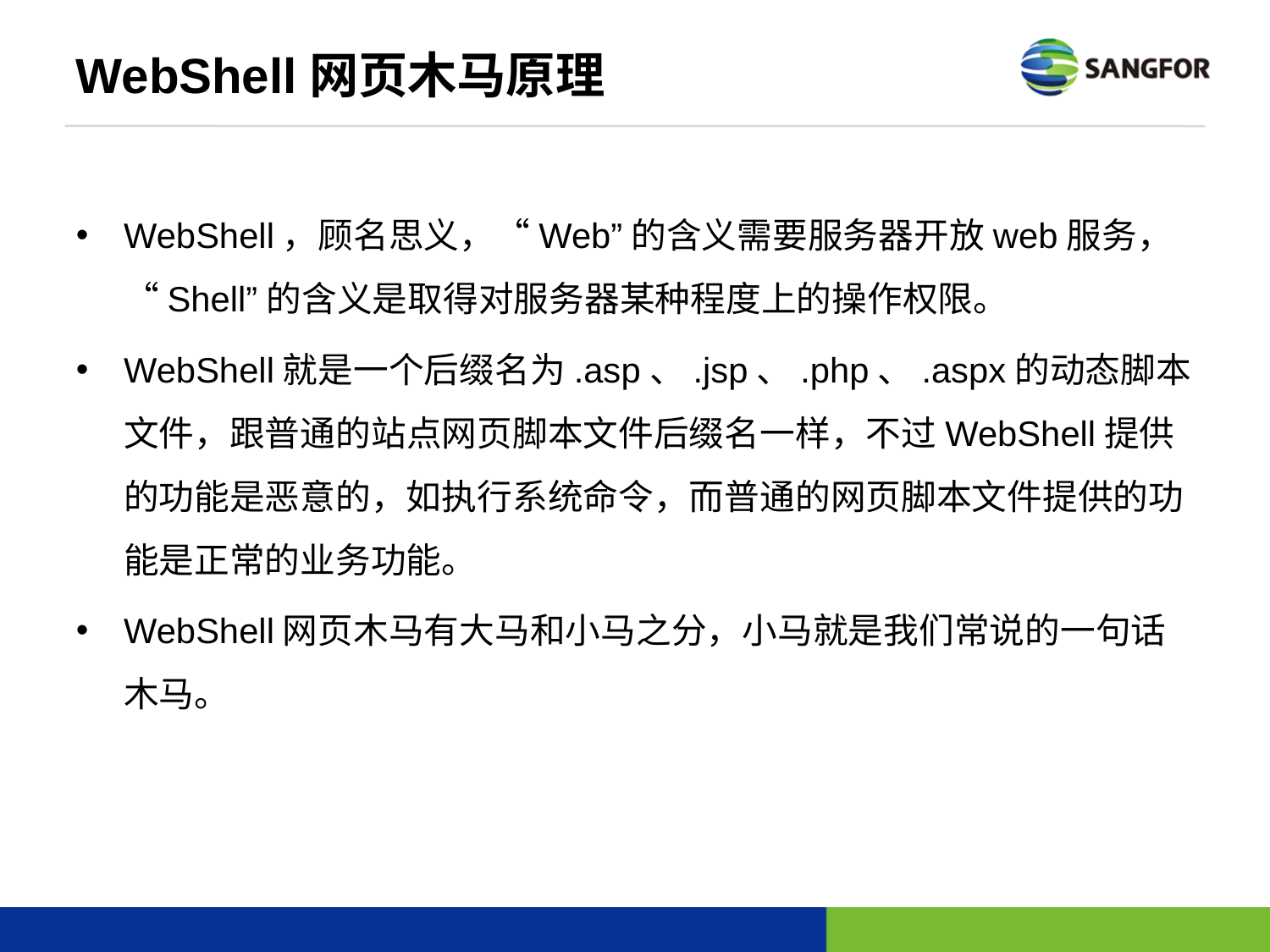

# WebShell网页木马原理
WebShell，顾名思义，“Web”的含义需要服务器开放web服务，“Shell”的含义是取得对服务器某种程度上的操作权限。
WebShell就是一个后缀名为.asp、.jsp、.php、.aspx的动态脚本文件，跟普通的站点网页脚本文件后缀名一样，不过WebShell提供的功能是恶意的，如执行系统命令，而普通的网页脚本文件提供的功能是正常的业务功能。
WebShell网页木马有大马和小马之分，小马就是我们常说的一句话木马。